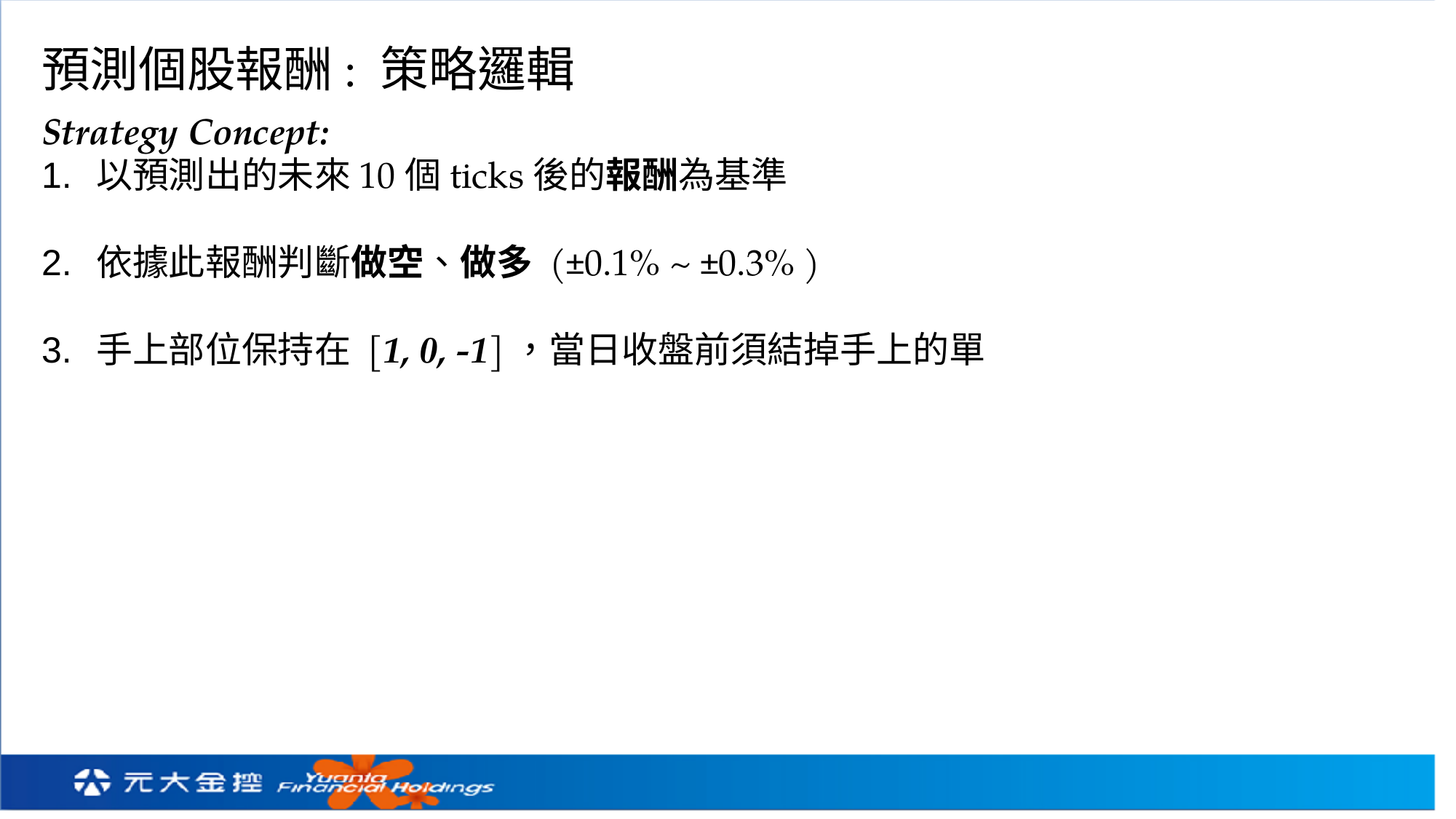

預測個股報酬: 策略邏輯
Strategy Concept:
以預測出的未來10個ticks後的報酬為基準

依據此報酬判斷做空、做多 (±0.1% ~ ±0.3% )

手上部位保持在 [1, 0, -1]，當日收盤前須結掉手上的單